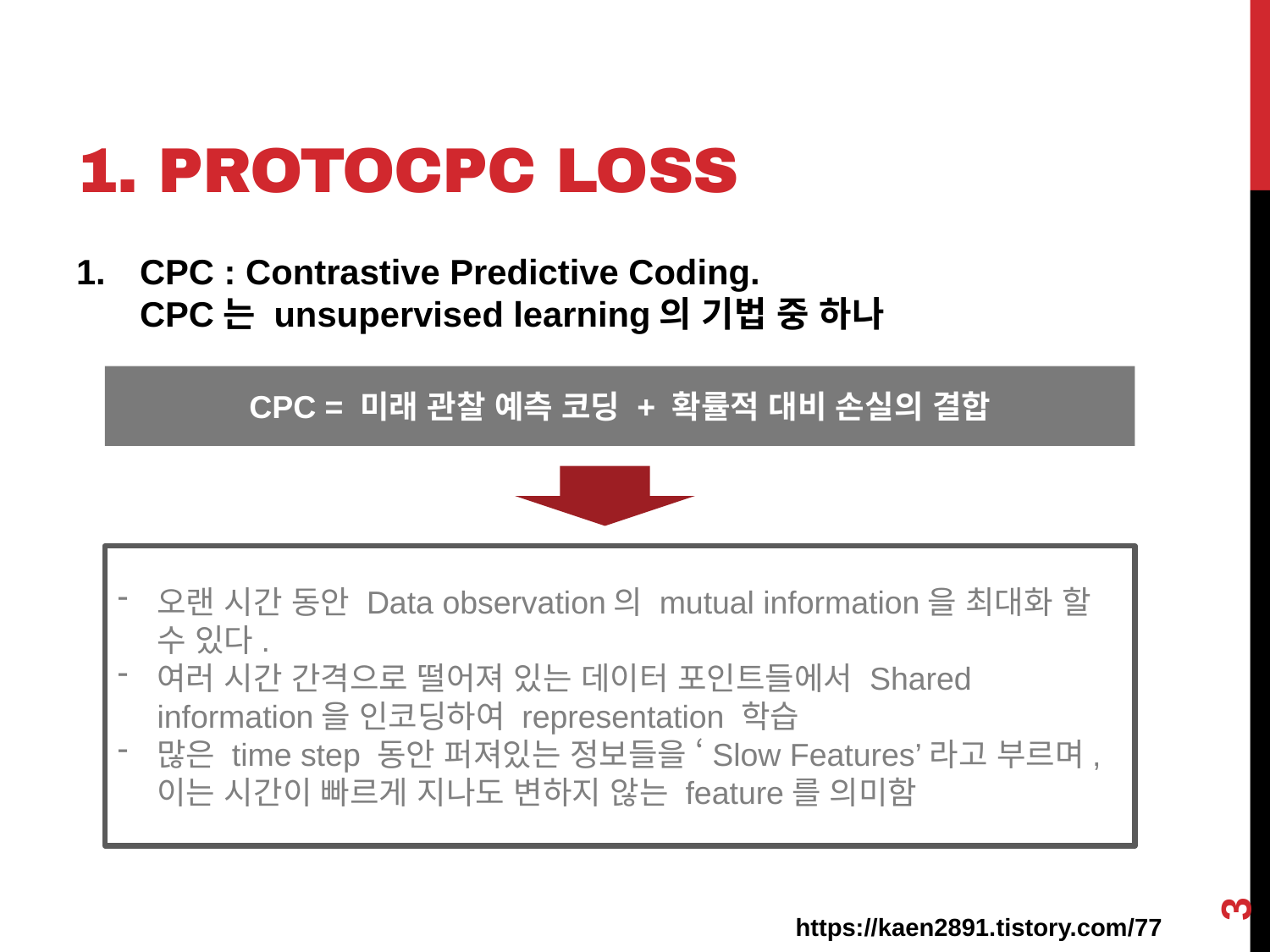

# 1. Protocpc loss
CPC : Contrastive Predictive Coding.
CPC는 unsupervised learning의 기법 중 하나
CPC = 미래 관찰 예측 코딩 + 확률적 대비 손실의 결합

오랜 시간 동안 Data observation의 mutual information을 최대화 할 수 있다.
여러 시간 간격으로 떨어져 있는 데이터 포인트들에서 Shared information을 인코딩하여 representation 학습
많은 time step 동안 퍼져있는 정보들을 ‘Slow Features’라고 부르며, 이는 시간이 빠르게 지나도 변하지 않는 feature를 의미함
3
https://kaen2891.tistory.com/77